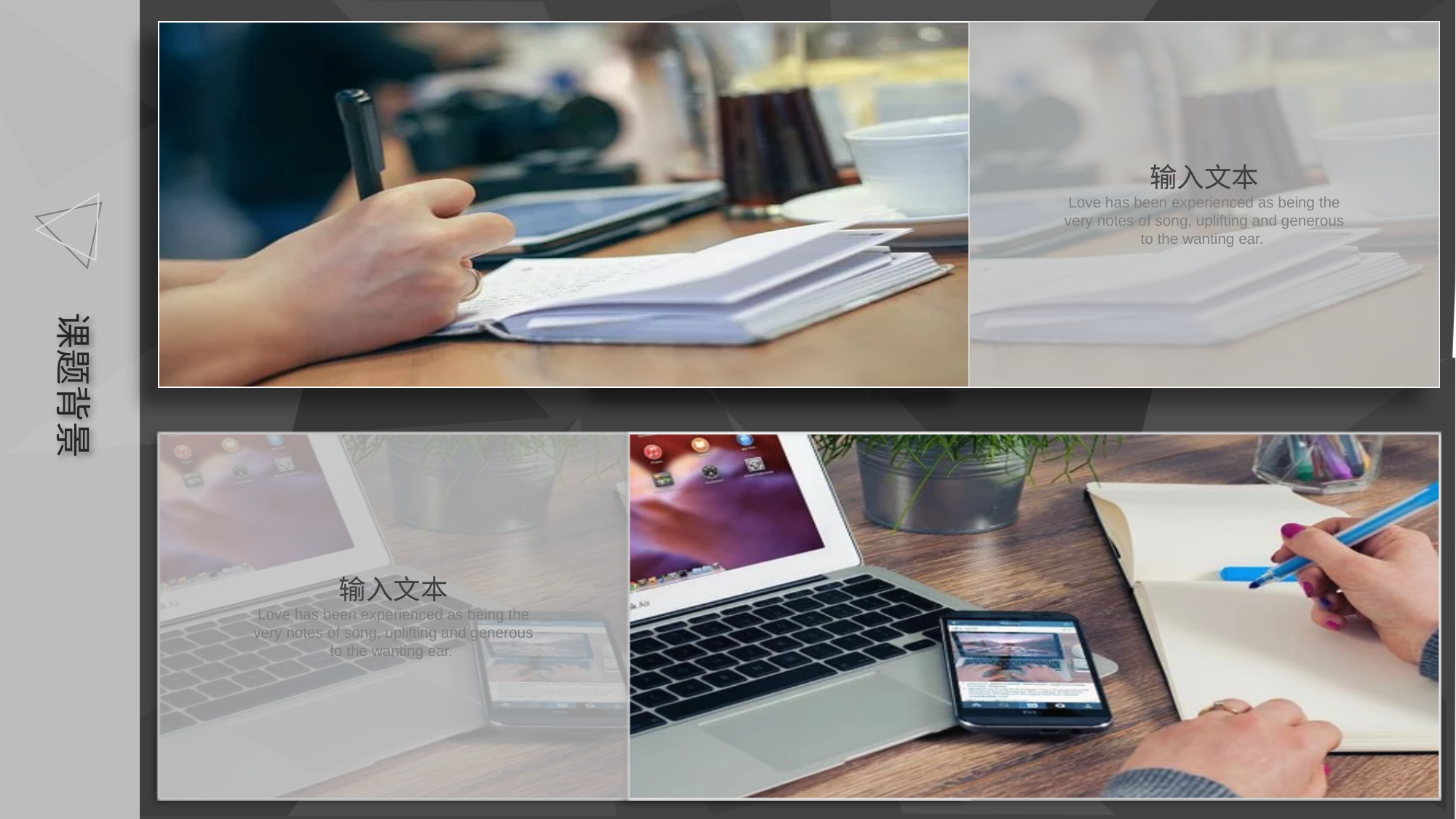

输入文本
Love has been experienced as being the very notes of song, uplifting and generous to the wanting ear.

课题背景

输入文本
Love has been experienced as being the very notes of song, uplifting and generous to the wanting ear.